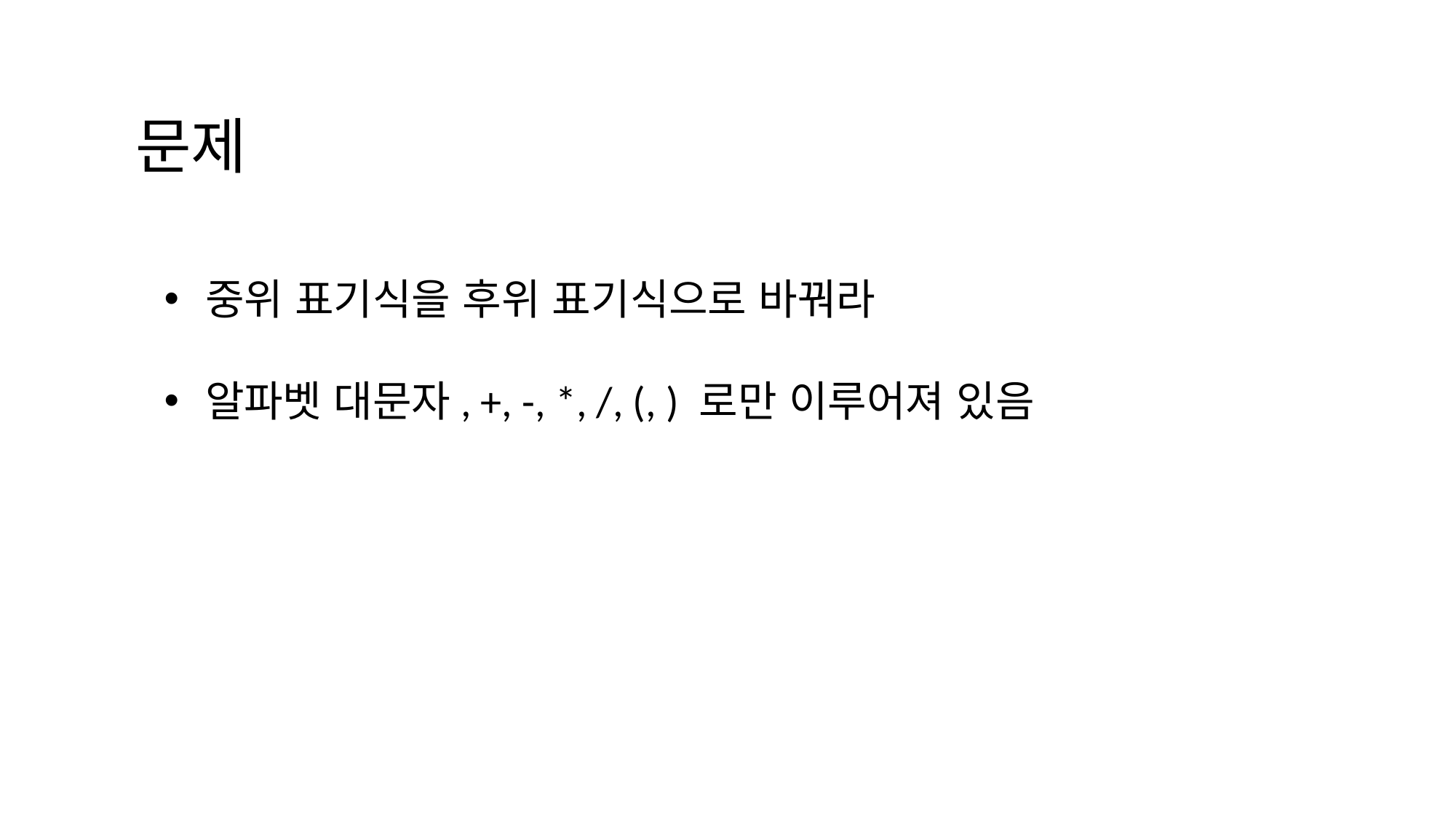

문제
중위 표기식을 후위 표기식으로 바꿔라

알파벳 대문자, +, -, *, /, (, ) 로만 이루어져 있음